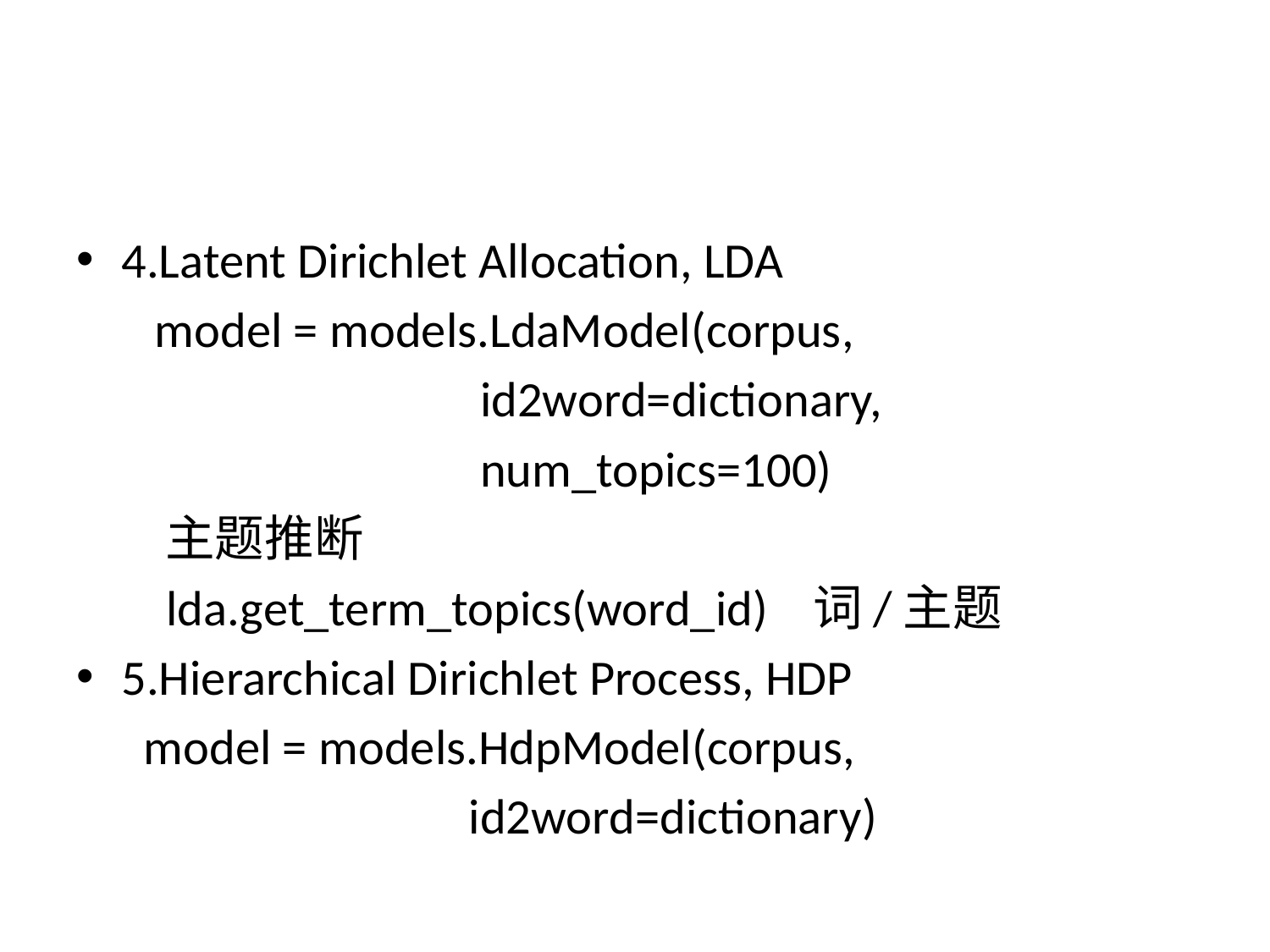

#
4.Latent Dirichlet Allocation, LDA
       model = models.LdaModel(corpus,
                                    id2word=dictionary,
                                    num_topics=100)
       主题推断
        lda.get_term_topics(word_id)   词/主题
5.Hierarchical Dirichlet Process, HDP
      model = models.HdpModel(corpus,
                                   id2word=dictionary)